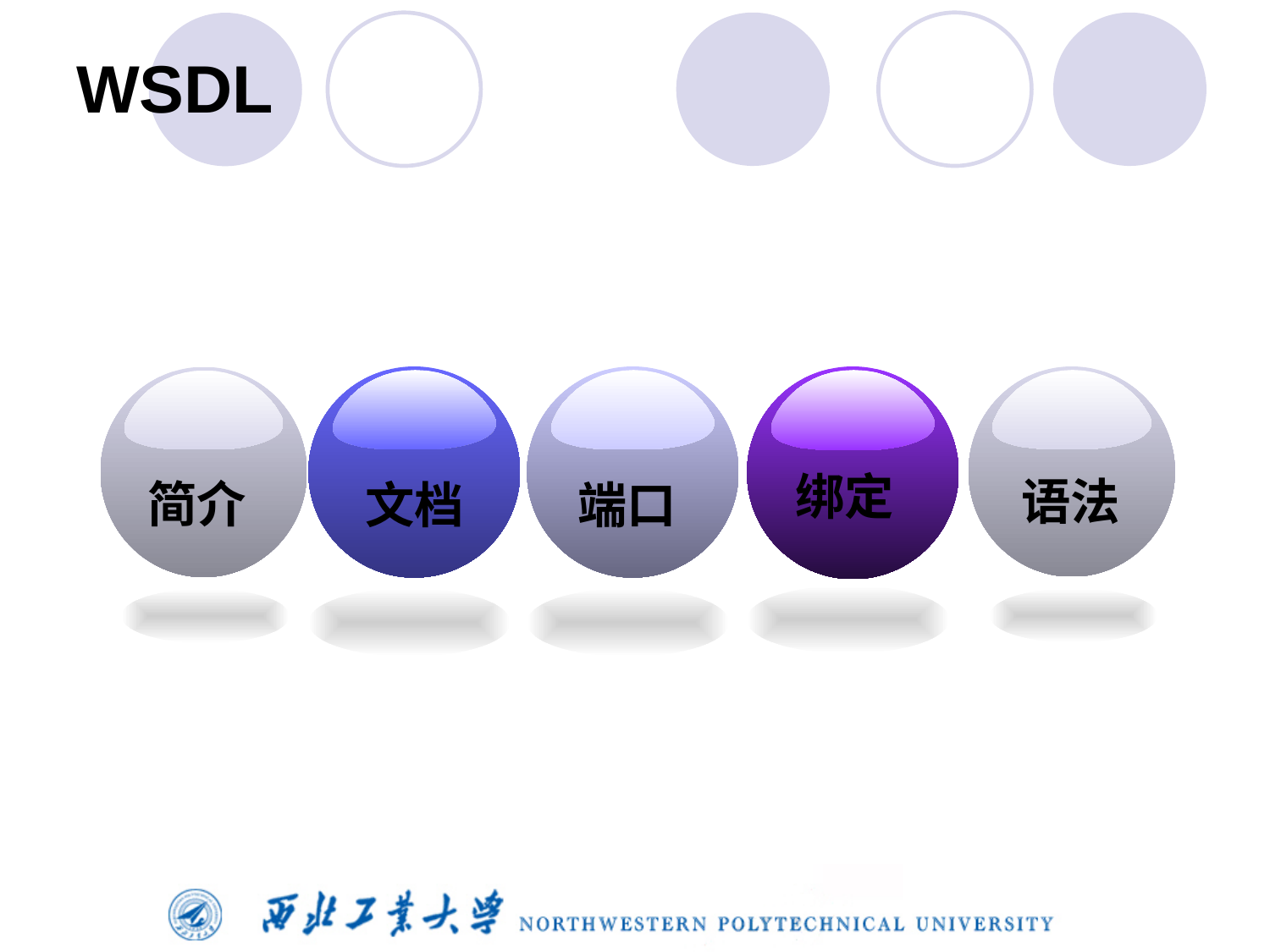

# WSDL

文档

端口

绑定

语法

简介